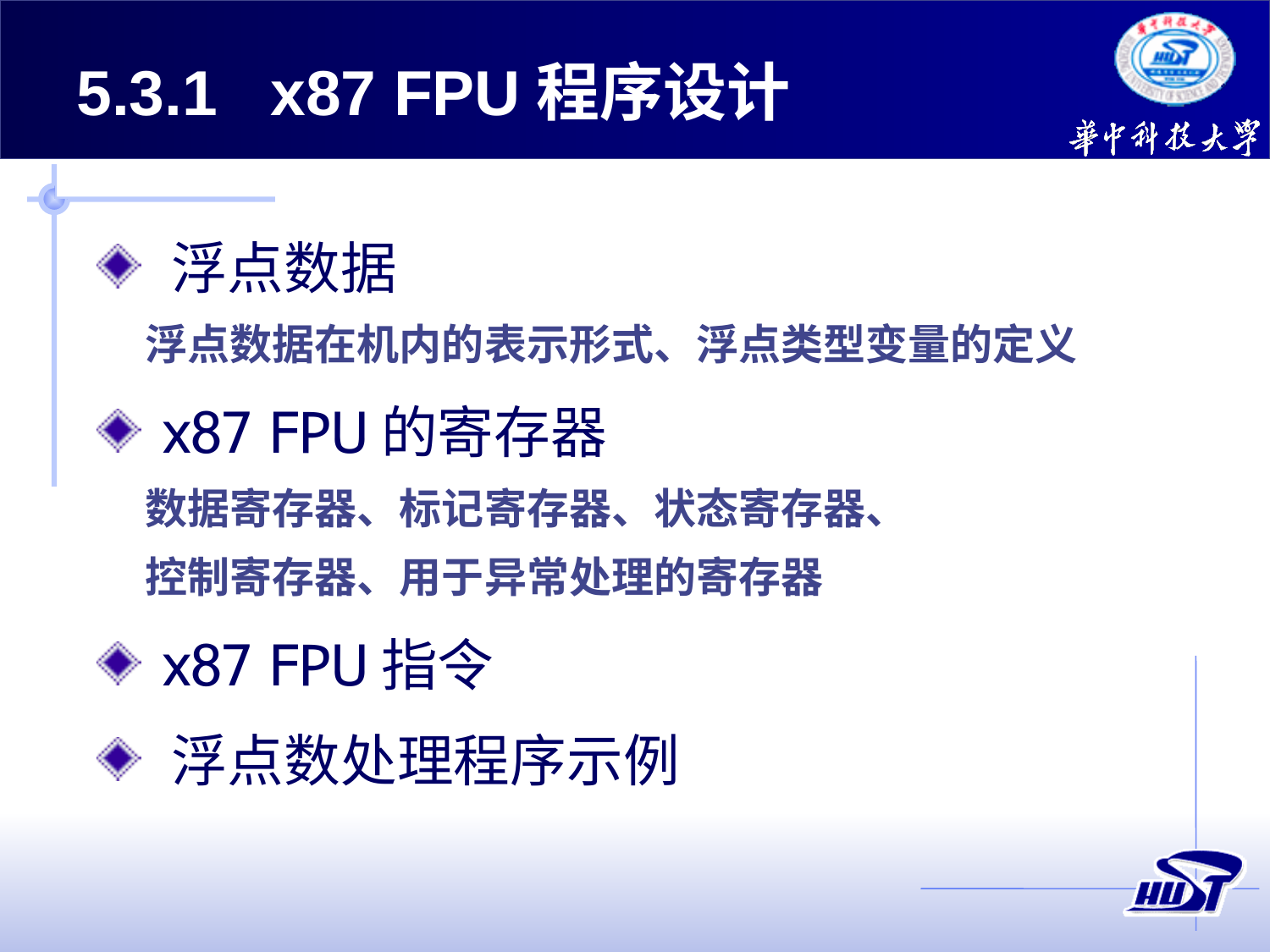

5.3.1   x87 FPU程序设计
 浮点数据
    浮点数据在机内的表示形式、浮点类型变量的定义
 x87 FPU的寄存器
    数据寄存器、标记寄存器、状态寄存器、
    控制寄存器、用于异常处理的寄存器
 x87 FPU指令
 浮点数处理程序示例